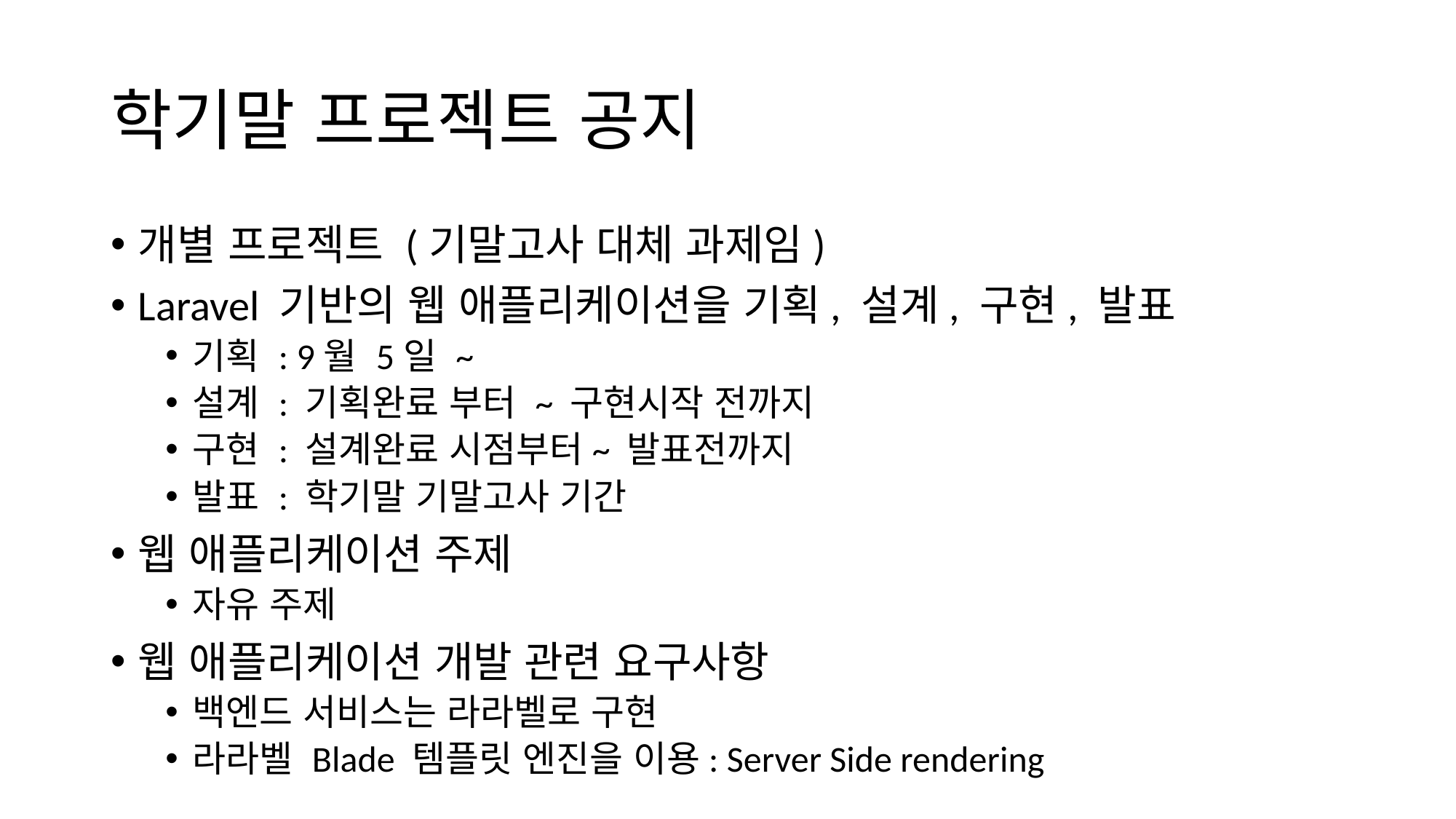

# 학기말 프로젝트 공지
개별 프로젝트 (기말고사 대체 과제임)
Laravel 기반의 웹 애플리케이션을 기획, 설계, 구현, 발표
기획 : 9월 5일 ~
설계 : 기획완료 부터 ~ 구현시작 전까지
구현 : 설계완료 시점부터~ 발표전까지
발표 : 학기말 기말고사 기간
웹 애플리케이션 주제
자유 주제
웹 애플리케이션 개발 관련 요구사항
백엔드 서비스는 라라벨로 구현
라라벨 Blade 템플릿 엔진을 이용: Server Side rendering